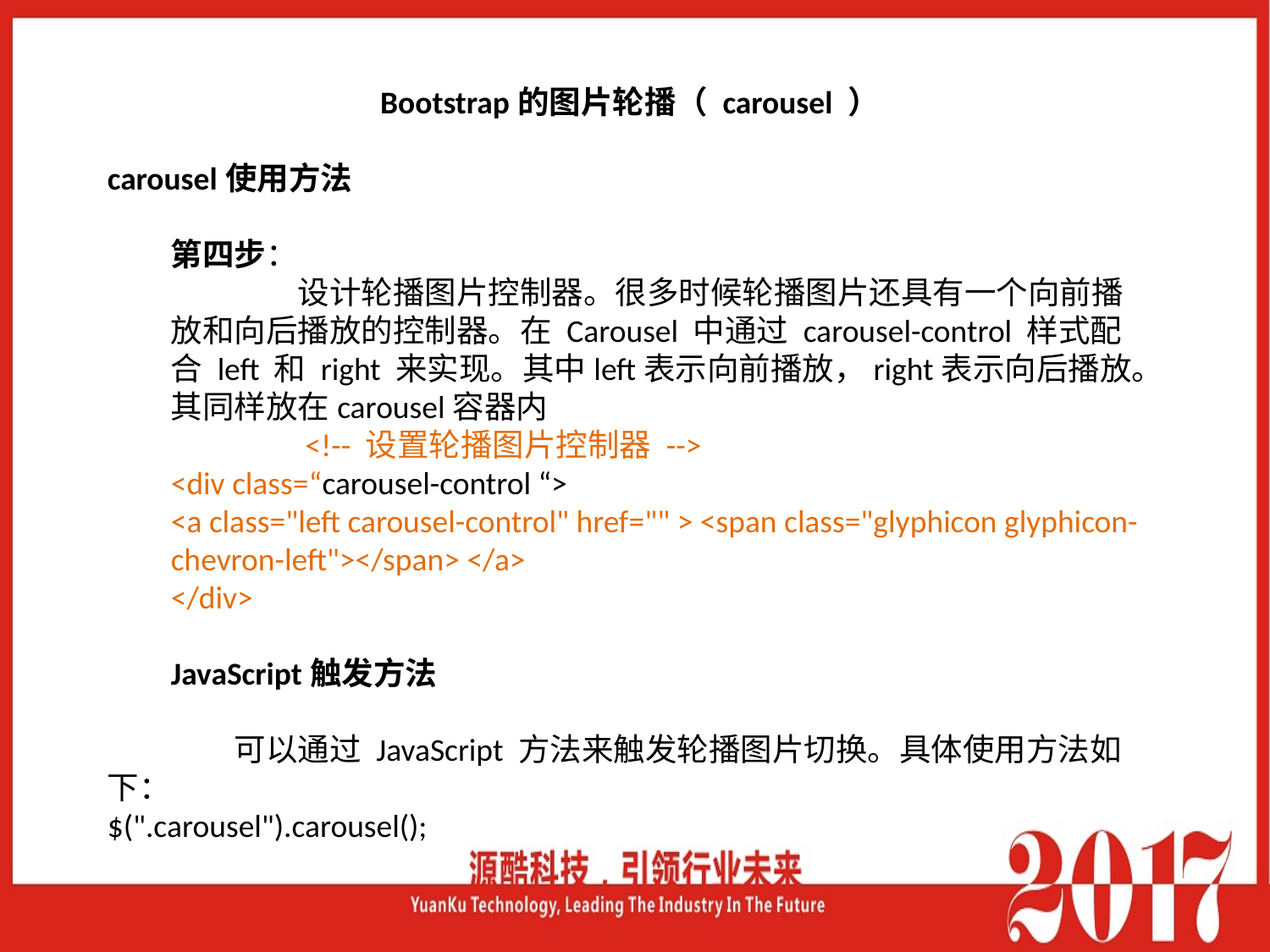

Bootstrap的图片轮播（ carousel ）

carousel使用方法

第四步：
	设计轮播图片控制器。很多时候轮播图片还具有一个向前播放和向后播放的控制器。在 Carousel 中通过 carousel-control 样式配合 left 和 right 来实现。其中left表示向前播放，right表示向后播放。其同样放在carousel容器内
	 <!-- 设置轮播图片控制器 -->
<div class=“carousel-control “>
<a class="left carousel-control" href="" > <span class="glyphicon glyphicon-chevron-left"></span> </a>
</div>

JavaScript触发方法

	可以通过 JavaScript 方法来触发轮播图片切换。具体使用方法如下：
$(".carousel").carousel();